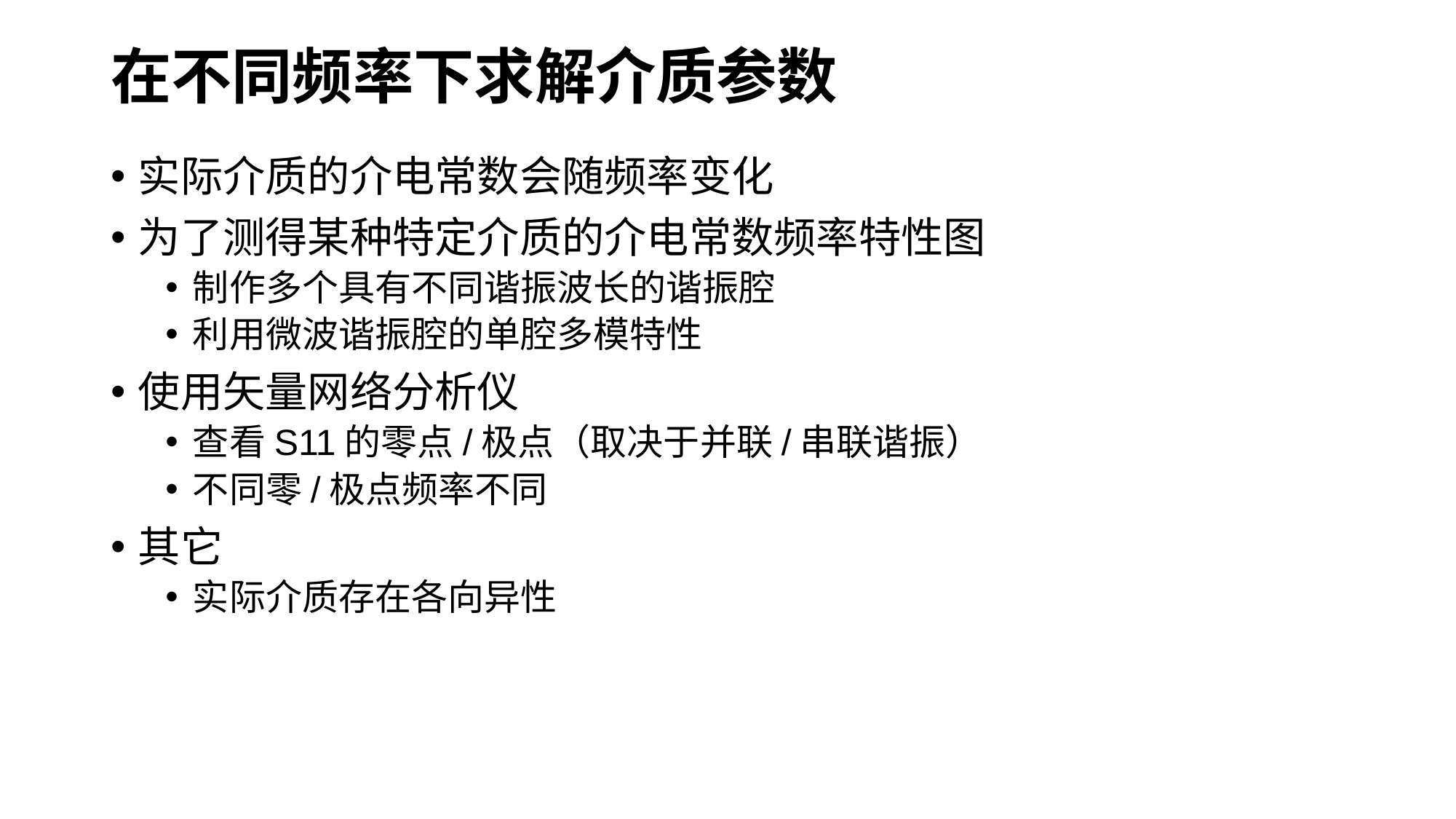

# 在不同频率下求解介质参数
实际介质的介电常数会随频率变化
为了测得某种特定介质的介电常数频率特性图
制作多个具有不同谐振波长的谐振腔
利用微波谐振腔的单腔多模特性
使用矢量网络分析仪
查看S11的零点/极点（取决于并联/串联谐振）
不同零/极点频率不同
其它
实际介质存在各向异性